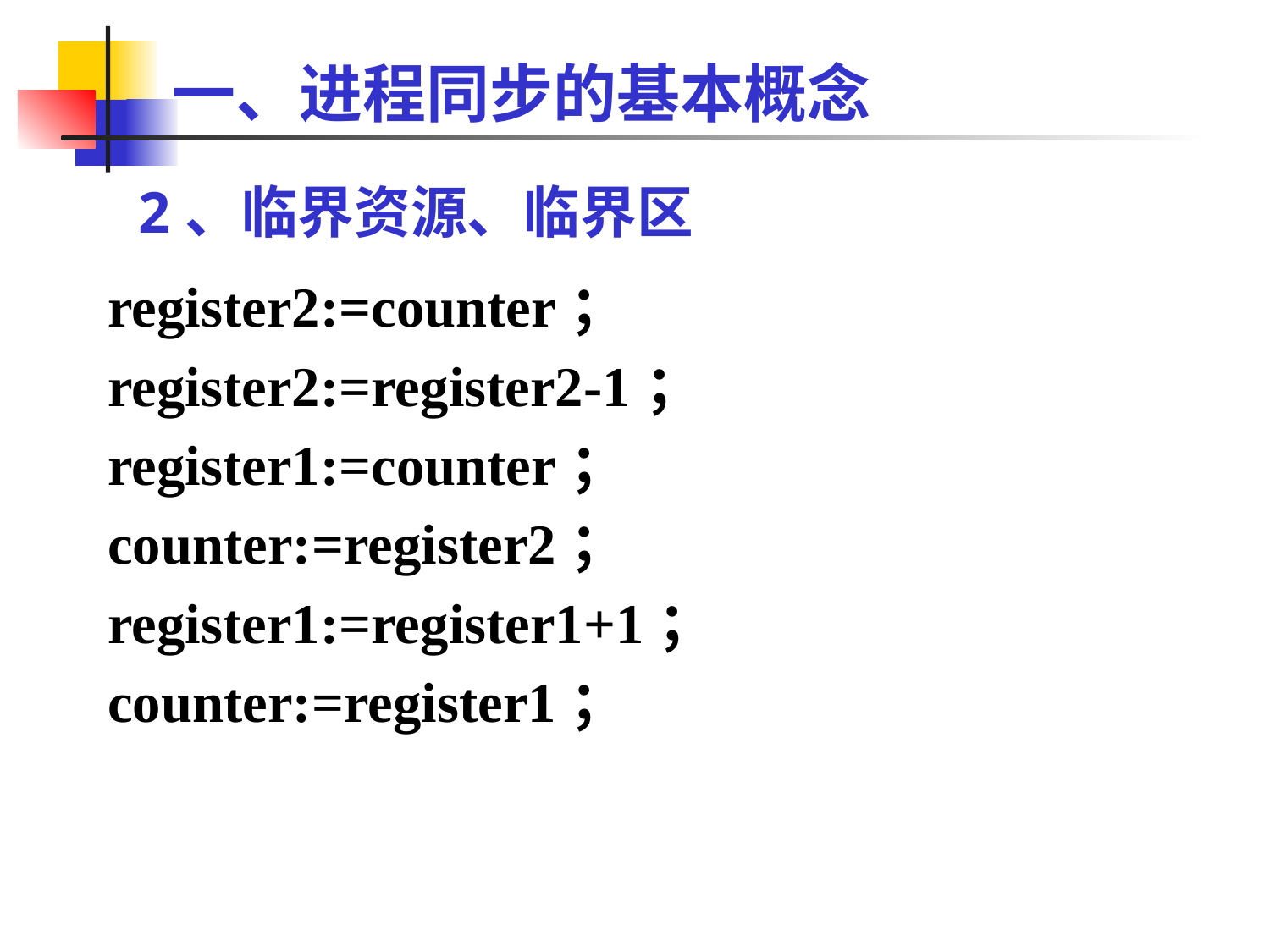

# 一、进程同步的基本概念
2、临界资源、临界区
register2:=counter；
register2:=register2-1；
register1:=counter；
counter:=register2；
register1:=register1+1；
counter:=register1；